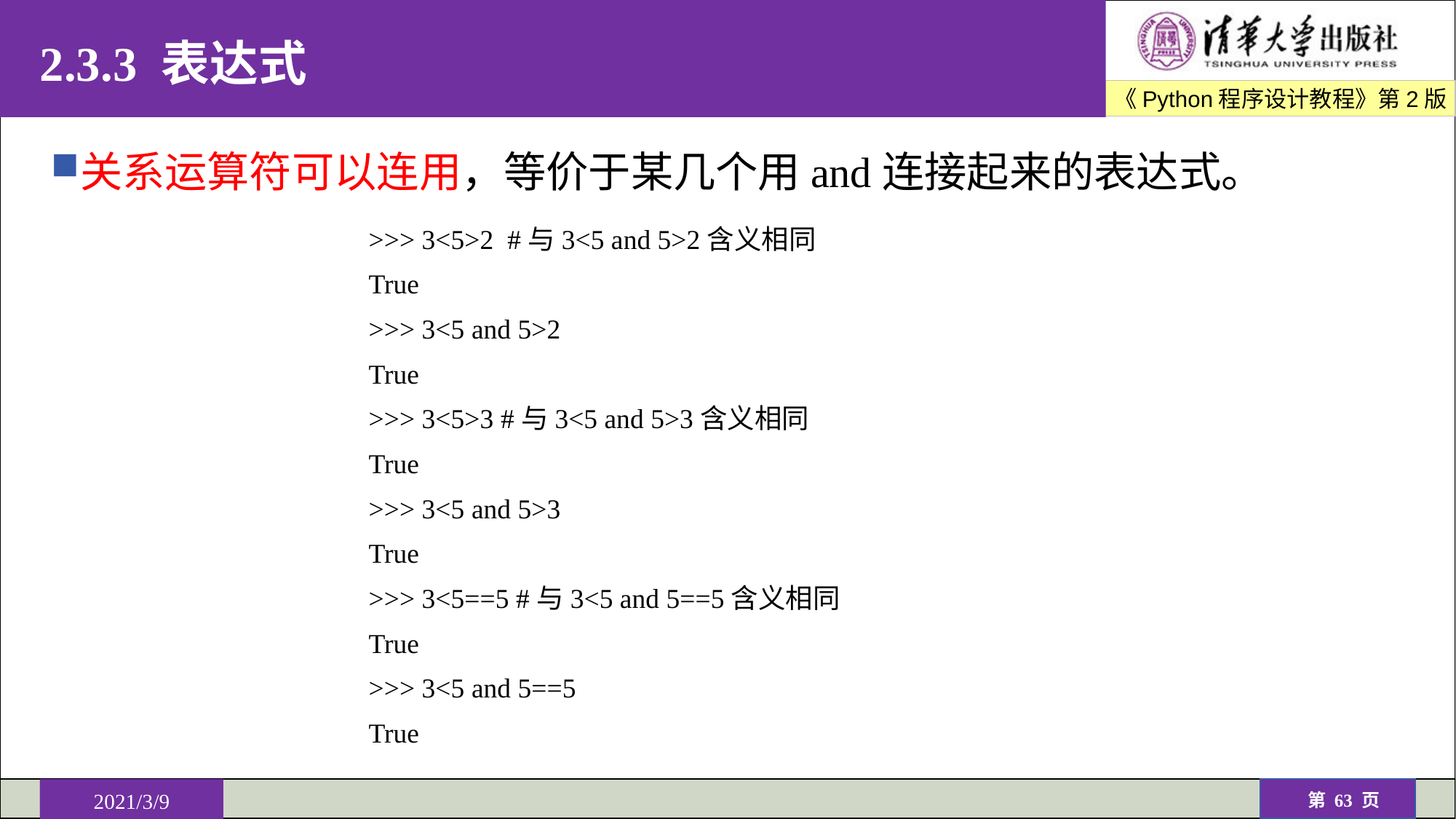

# 2.3.3 表达式
关系运算符可以连用，等价于某几个用and连接起来的表达式。
>>> 3<5>2  #与3<5 and 5>2含义相同
True
>>> 3<5 and 5>2
True
>>> 3<5>3 #与3<5 and 5>3含义相同
True
>>> 3<5 and 5>3
True
>>> 3<5==5 #与3<5 and 5==5含义相同
True
>>> 3<5 and 5==5
True